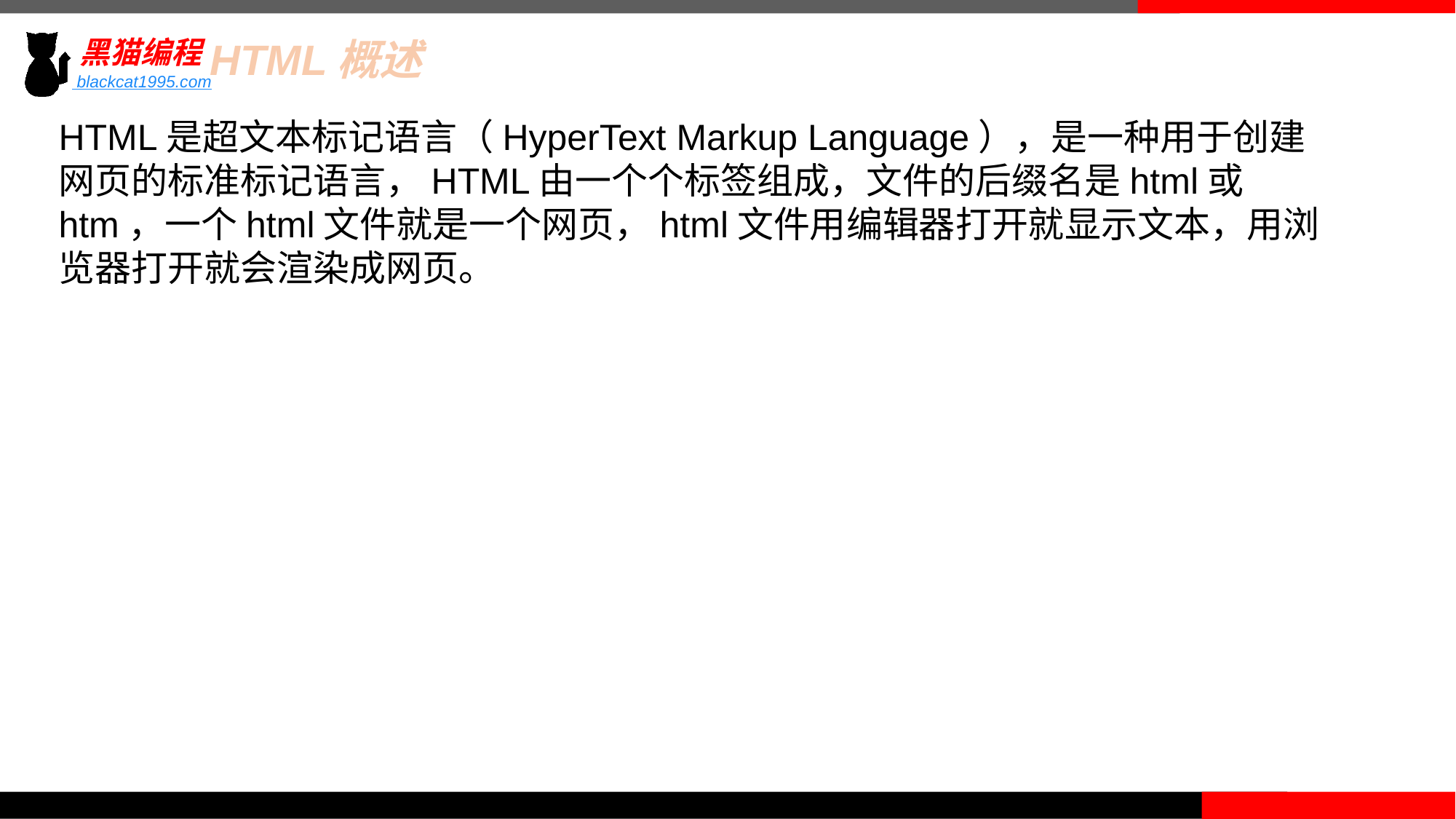

HTML概述
HTML是超文本标记语言（HyperText Markup Language），是一种用于创建网页的标准标记语言，HTML由一个个标签组成，文件的后缀名是html或htm，一个html文件就是一个网页，html文件用编辑器打开就显示文本，用浏览器打开就会渲染成网页。